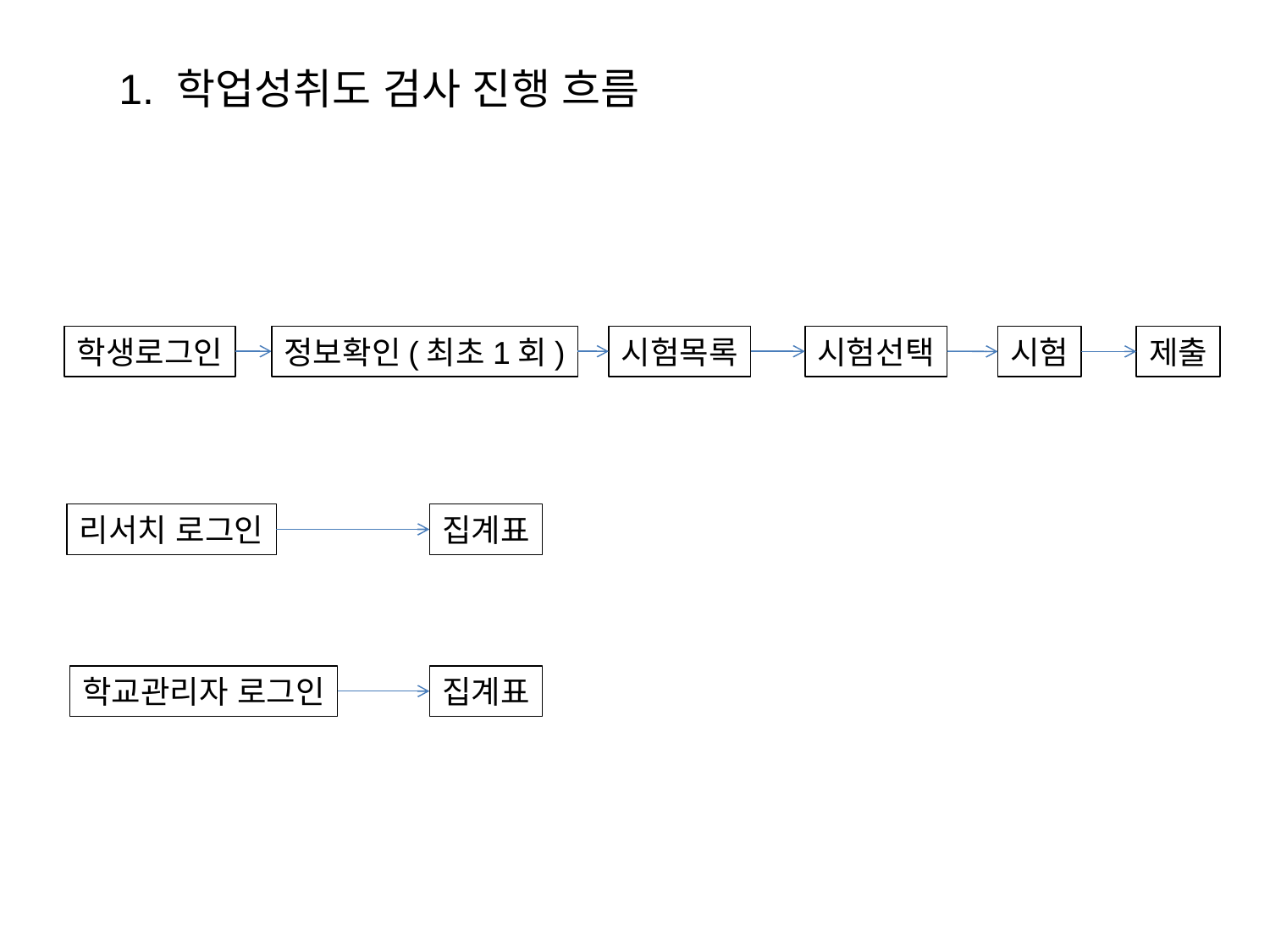

1. 학업성취도 검사 진행 흐름
학생로그인
정보확인(최초1회)
시험목록
시험선택
시험
제출
리서치 로그인
집계표
학교관리자 로그인
집계표